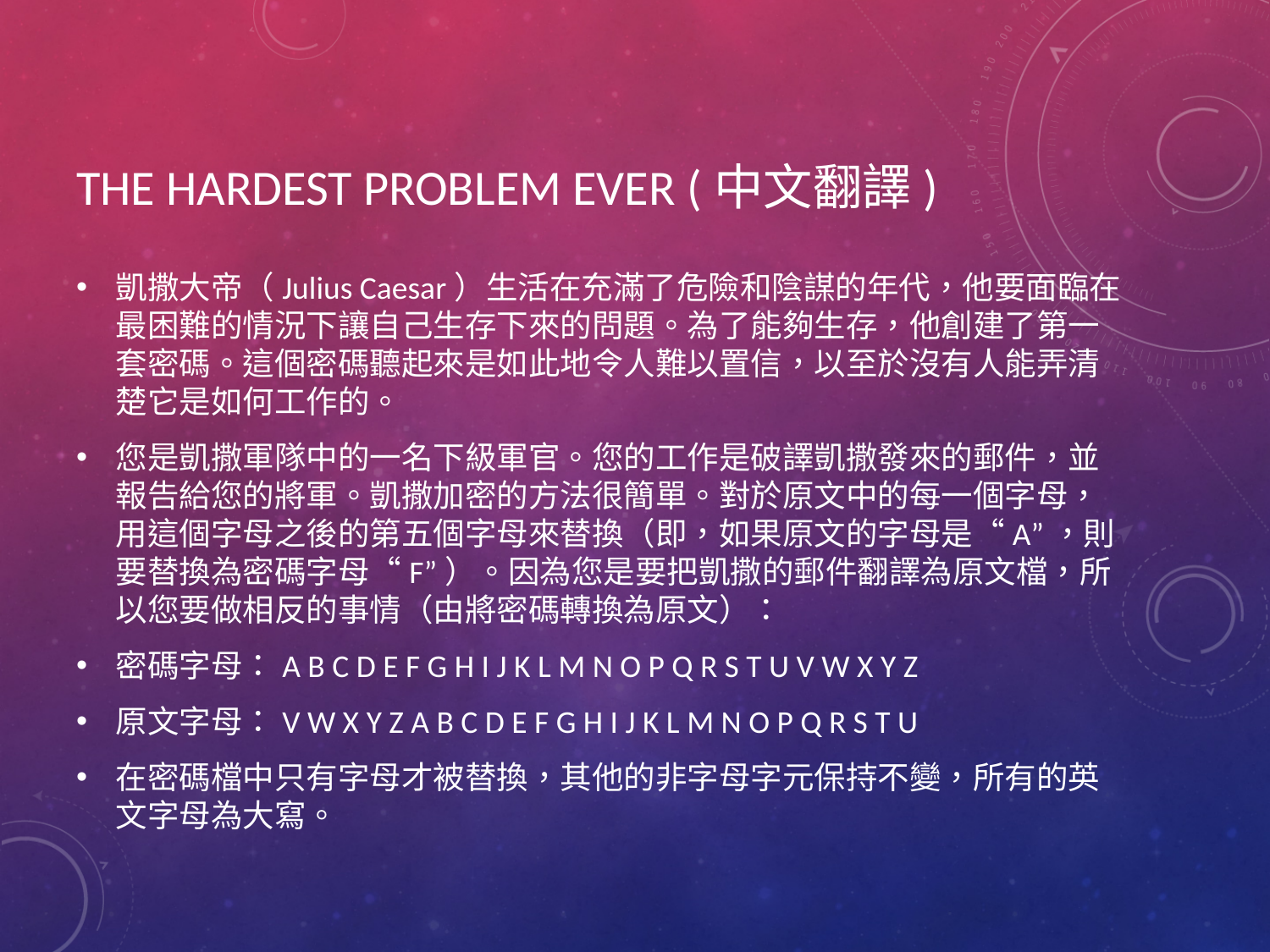

# The Hardest Problem Ever (中文翻譯)
凱撒大帝（Julius Caesar）生活在充滿了危險和陰謀的年代，他要面臨在最困難的情況下讓自己生存下來的問題。為了能夠生存，他創建了第一套密碼。這個密碼聽起來是如此地令人難以置信，以至於沒有人能弄清楚它是如何工作的。
您是凱撒軍隊中的一名下級軍官。您的工作是破譯凱撒發來的郵件，並報告給您的將軍。凱撒加密的方法很簡單。對於原文中的每一個字母，用這個字母之後的第五個字母來替換（即，如果原文的字母是“A”，則要替換為密碼字母“F”）。因為您是要把凱撒的郵件翻譯為原文檔，所以您要做相反的事情（由將密碼轉換為原文）：
密碼字母：A B C D E F G H I J K L M N O P Q R S T U V W X Y Z
原文字母：V W X Y Z A B C D E F G H I J K L M N O P Q R S T U
在密碼檔中只有字母才被替換，其他的非字母字元保持不變，所有的英文字母為大寫。